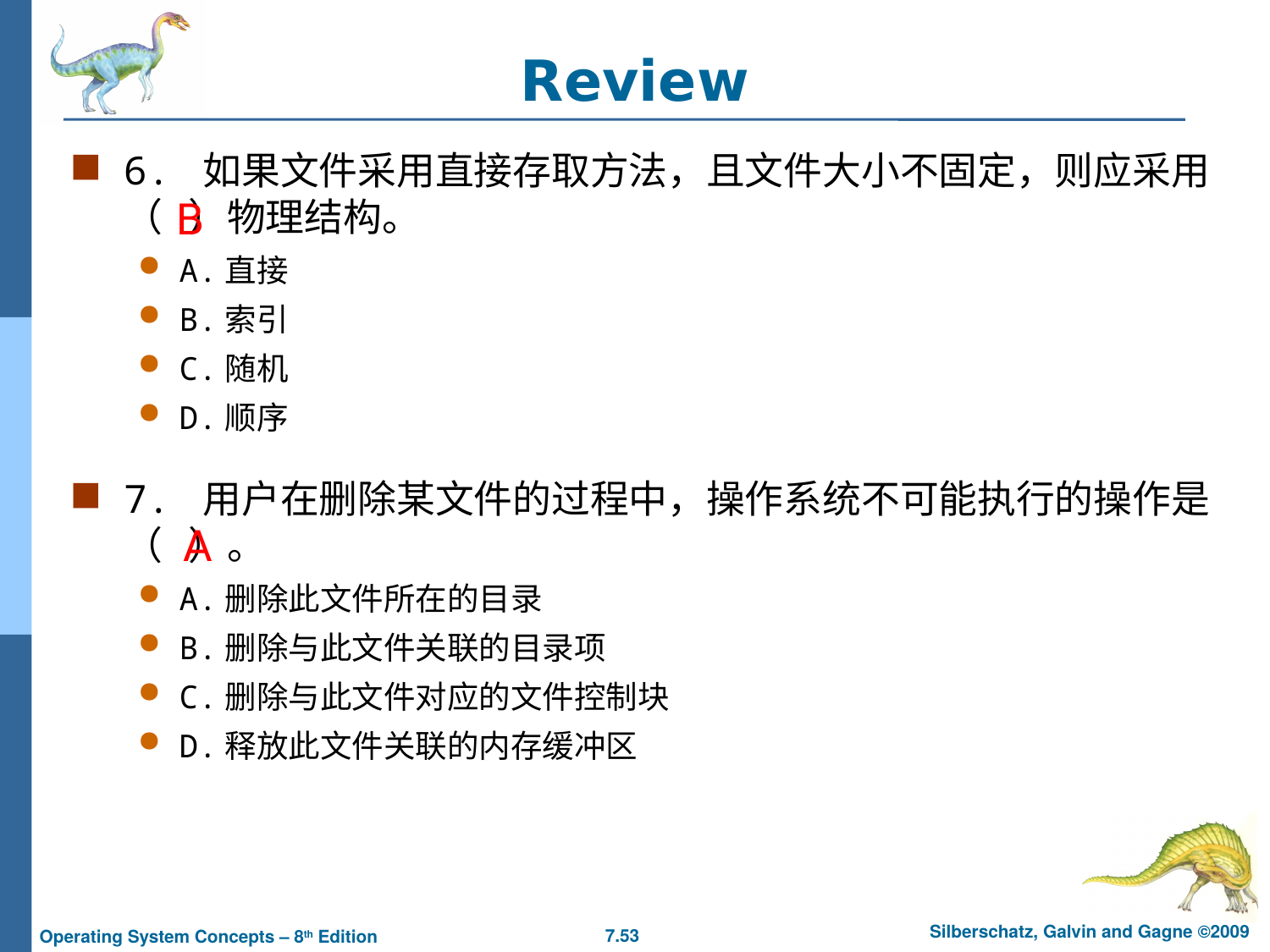

# Review
6. 如果文件采用直接存取方法，且文件大小不固定，则应采用（   ）物理结构。
A.直接
B.索引
C.随机
D.顺序
B
7. 用户在删除某文件的过程中，操作系统不可能执行的操作是（   ）。
A.删除此文件所在的目录
B.删除与此文件关联的目录项
C.删除与此文件对应的文件控制块
D.释放此文件关联的内存缓冲区
A